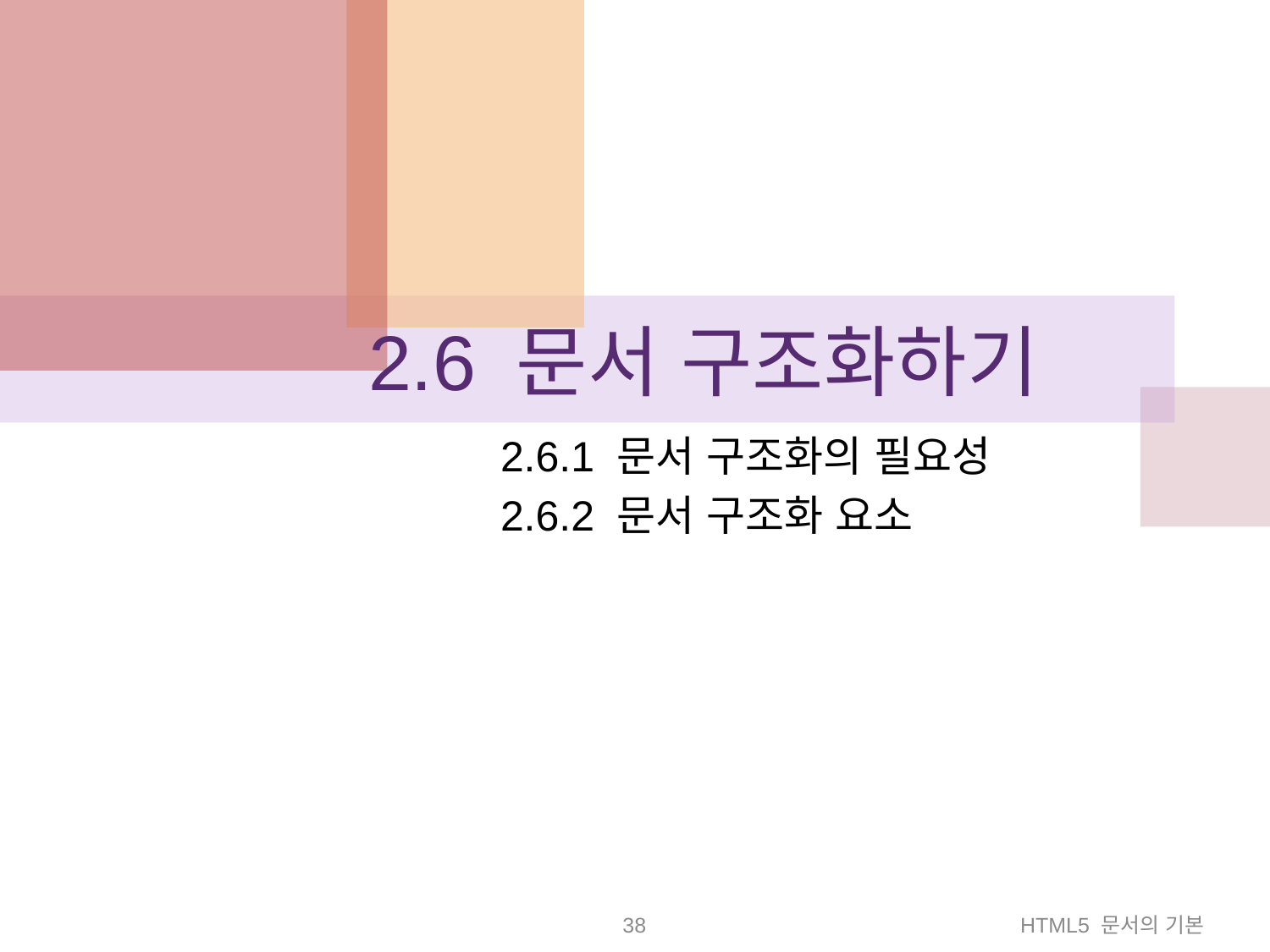

# 2.6 문서 구조화하기
2.6.1 문서 구조화의 필요성
2.6.2 문서 구조화 요소
38
HTML5 문서의 기본